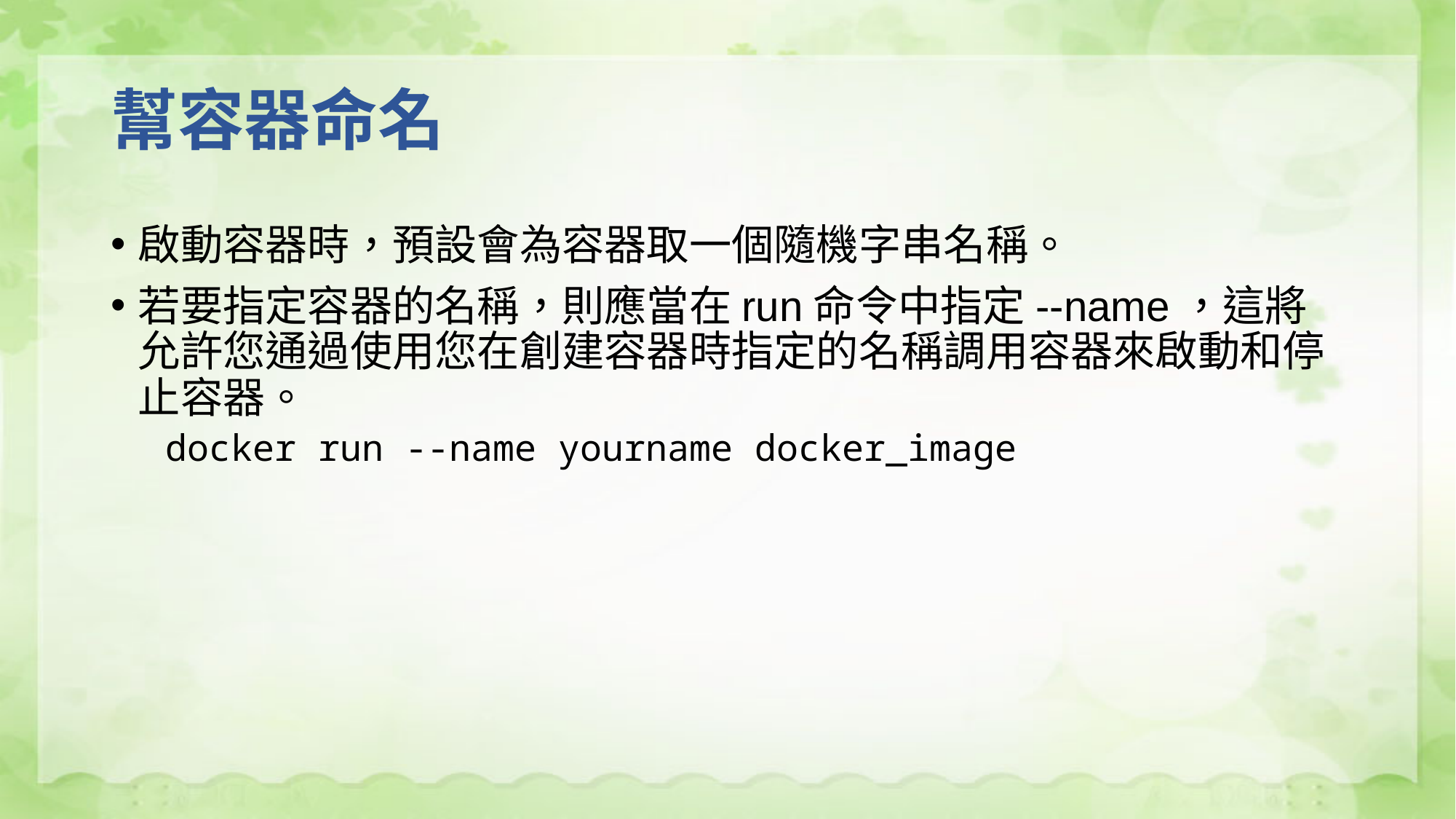

# 幫容器命名
啟動容器時，預設會為容器取一個隨機字串名稱。
若要指定容器的名稱，則應當在run命令中指定--name，這將允許您通過使用您在創建容器時指定的名稱調用容器來啟動和停止容器。
docker run --name yourname docker_image